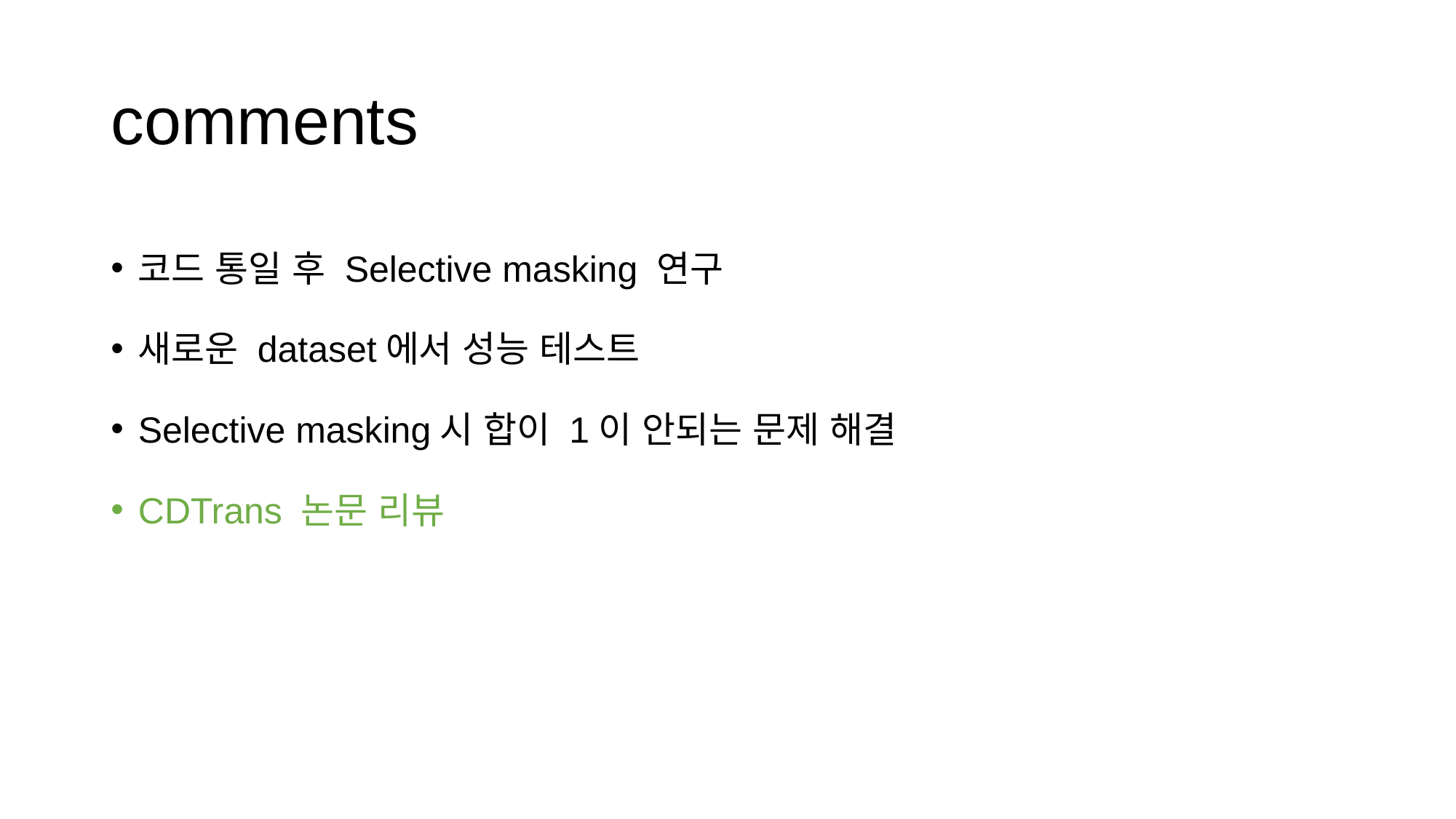

# comments
코드 통일 후 Selective masking 연구
새로운 dataset에서 성능 테스트
Selective masking시 합이 1이 안되는 문제 해결
CDTrans 논문 리뷰